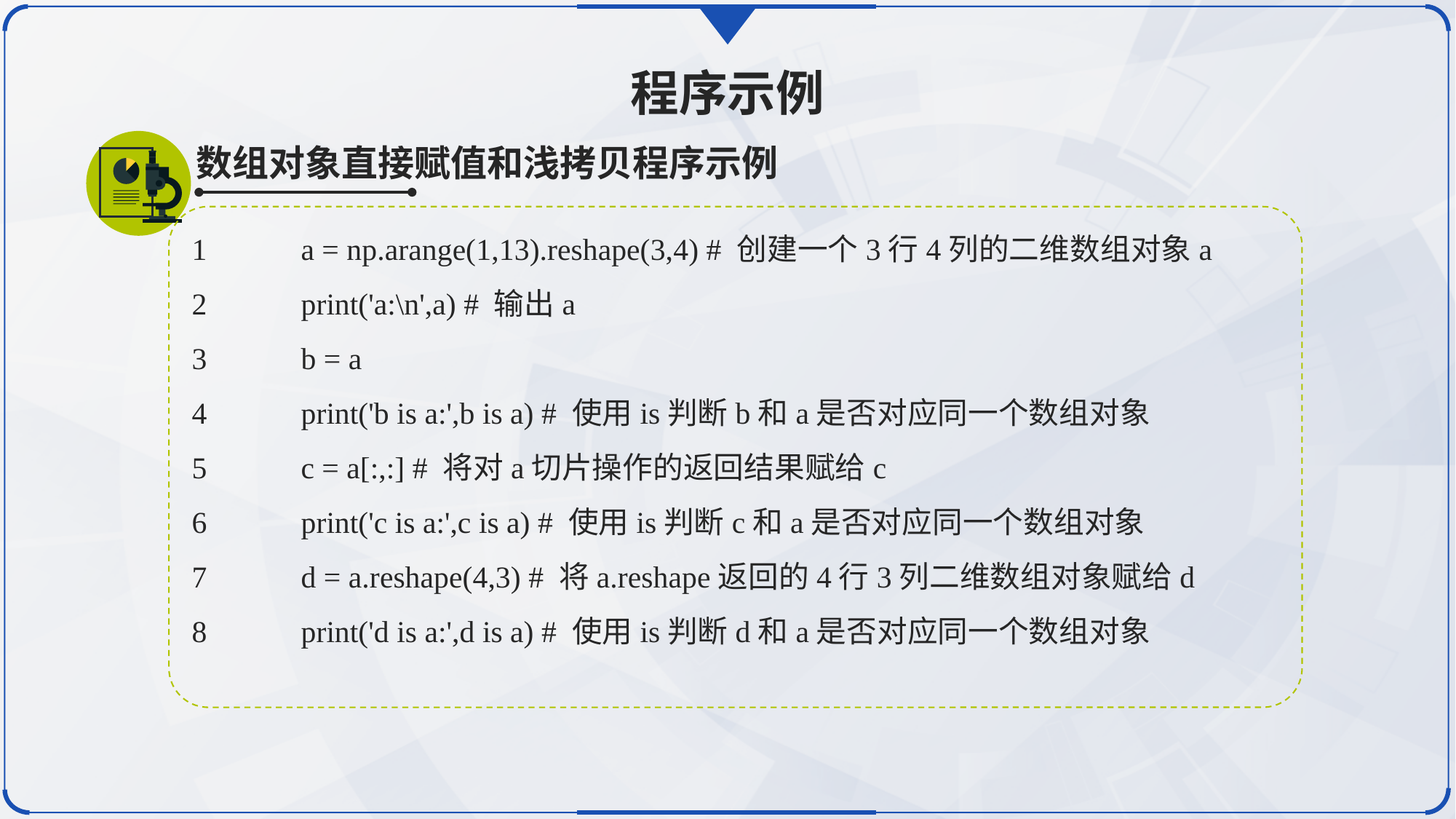

程序示例

数组对象直接赋值和浅拷贝程序示例

1	a = np.arange(1,13).reshape(3,4) # 创建一个3行4列的二维数组对象a
2	print('a:\n',a) # 输出a
3	b = a
4	print('b is a:',b is a) # 使用is判断b和a是否对应同一个数组对象
5	c = a[:,:] # 将对a切片操作的返回结果赋给c
6	print('c is a:',c is a) # 使用is判断c和a是否对应同一个数组对象
7	d = a.reshape(4,3) # 将a.reshape返回的4行3列二维数组对象赋给d
8	print('d is a:',d is a) # 使用is判断d和a是否对应同一个数组对象